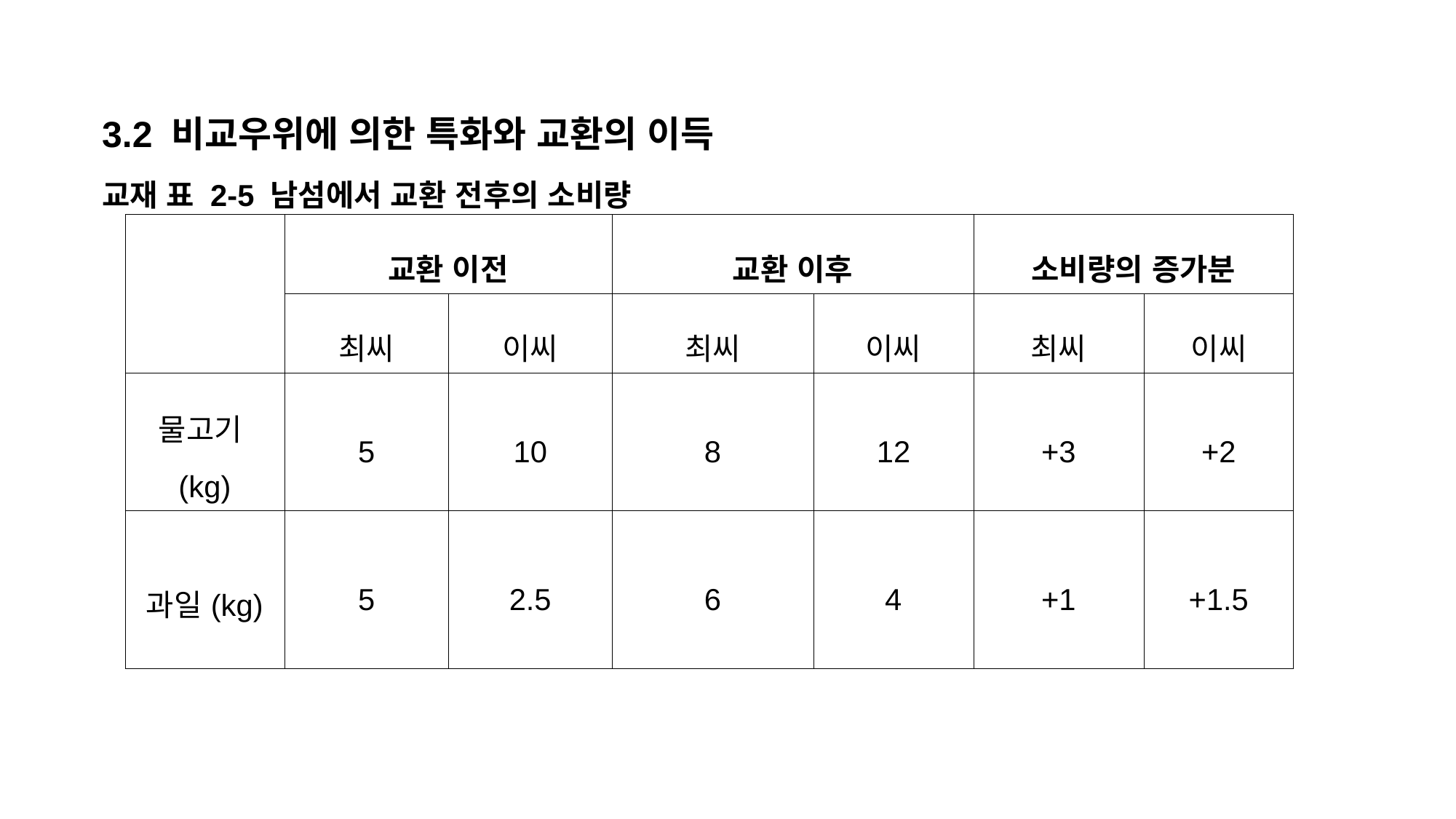

3.2 비교우위에 의한 특화와 교환의 이득
교재 표 2-5 남섬에서 교환 전후의 소비량

|  | 교환 이전 |  | 교환 이후 |  | 소비량의 증가분 |  |
| --- | --- | --- | --- | --- | --- | --- |
|  | 최씨 | 이씨 | 최씨 | 이씨 | 최씨 | 이씨 |
| 물고기(kg) | 5 | 10 | 8 | 12 | +3 | +2 |
| 과일(kg) | 5 | 2.5 | 6 | 4 | +1 | +1.5 |